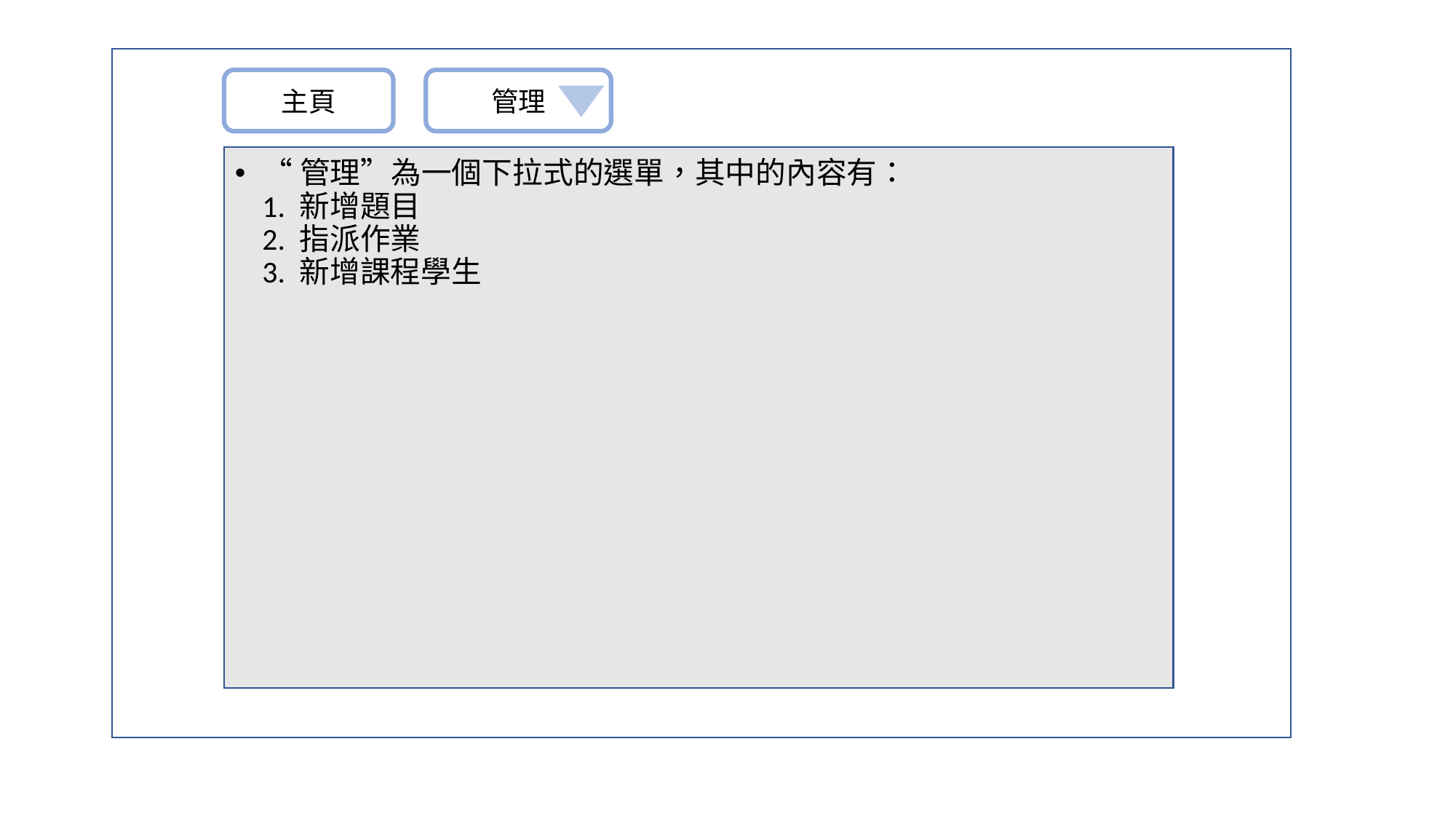

主頁
管理

“管理”為一個下拉式的選單，其中的內容有：
1. 新增題目
2. 指派作業
3. 新增課程學生